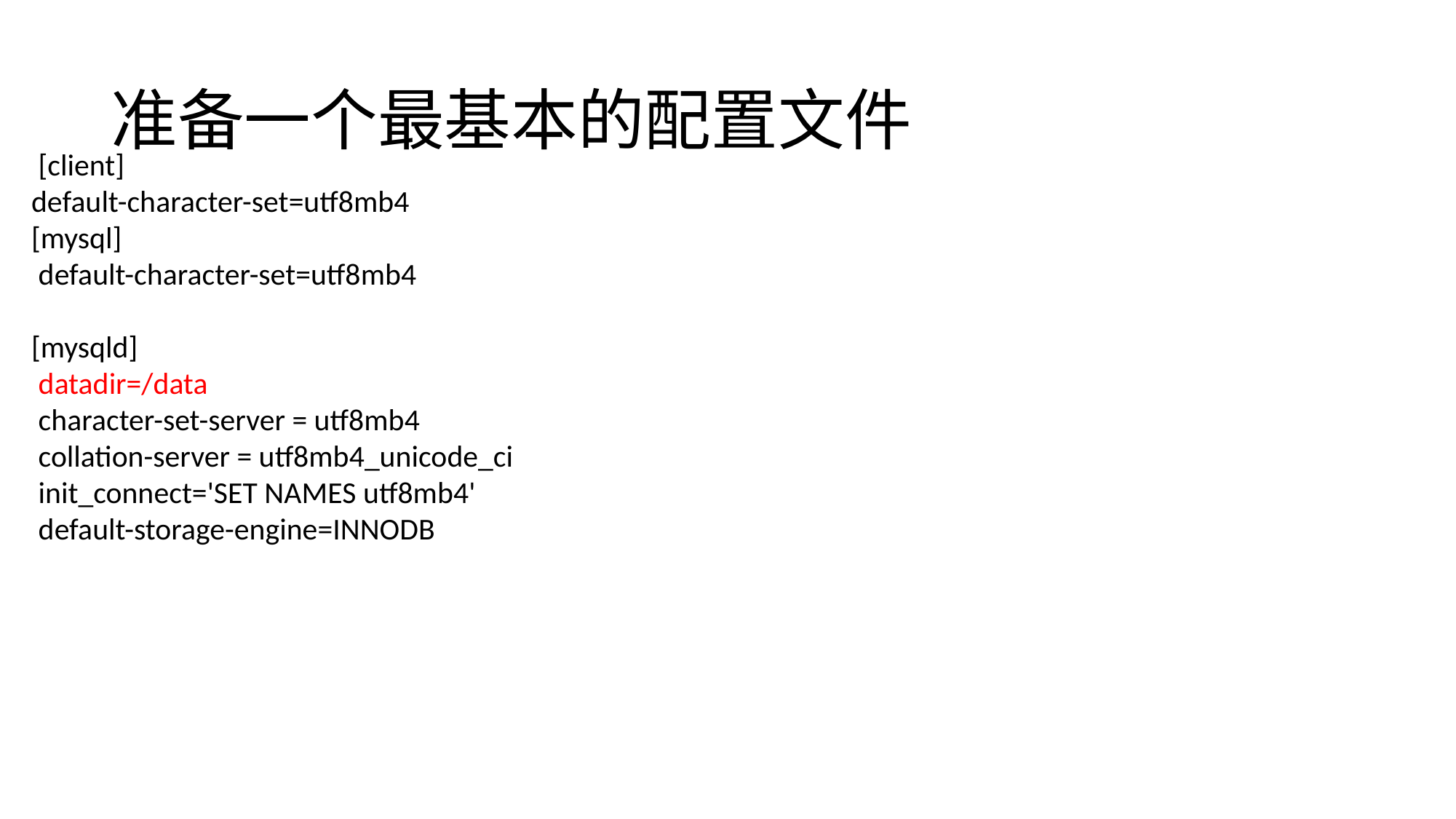

# 准备一个最基本的配置文件
 [client]
default-character-set=utf8mb4
[mysql]
 default-character-set=utf8mb4

[mysqld]
 datadir=/data
 character-set-server = utf8mb4
 collation-server = utf8mb4_unicode_ci
 init_connect='SET NAMES utf8mb4'
 default-storage-engine=INNODB